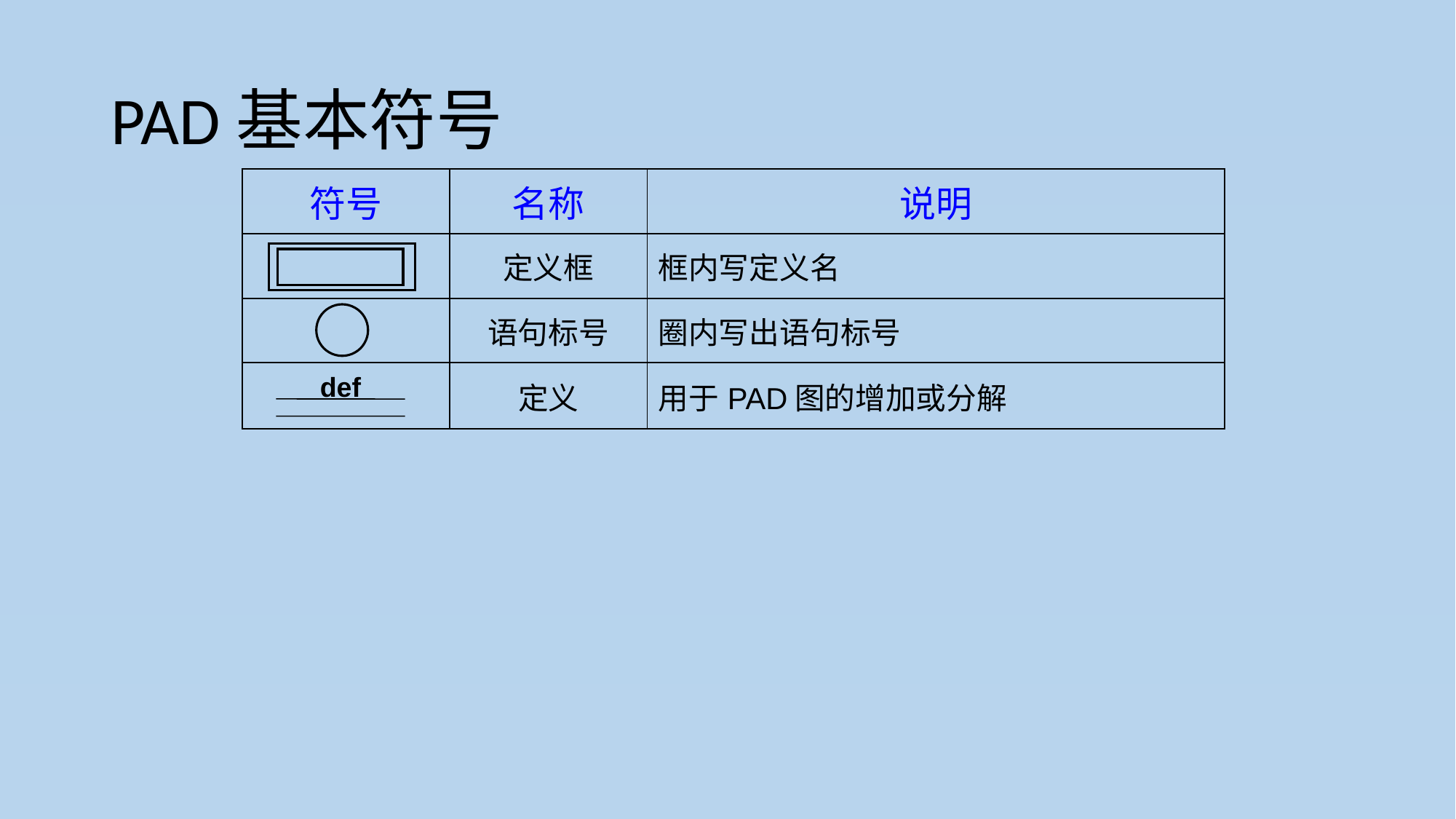

# PAD基本符号
| 符号 | 名称 | 说明 |
| --- | --- | --- |
|  | 定义框 | 框内写定义名 |
|  | 语句标号 | 圈内写出语句标号 |
|  | 定义 | 用于PAD图的增加或分解 |

def